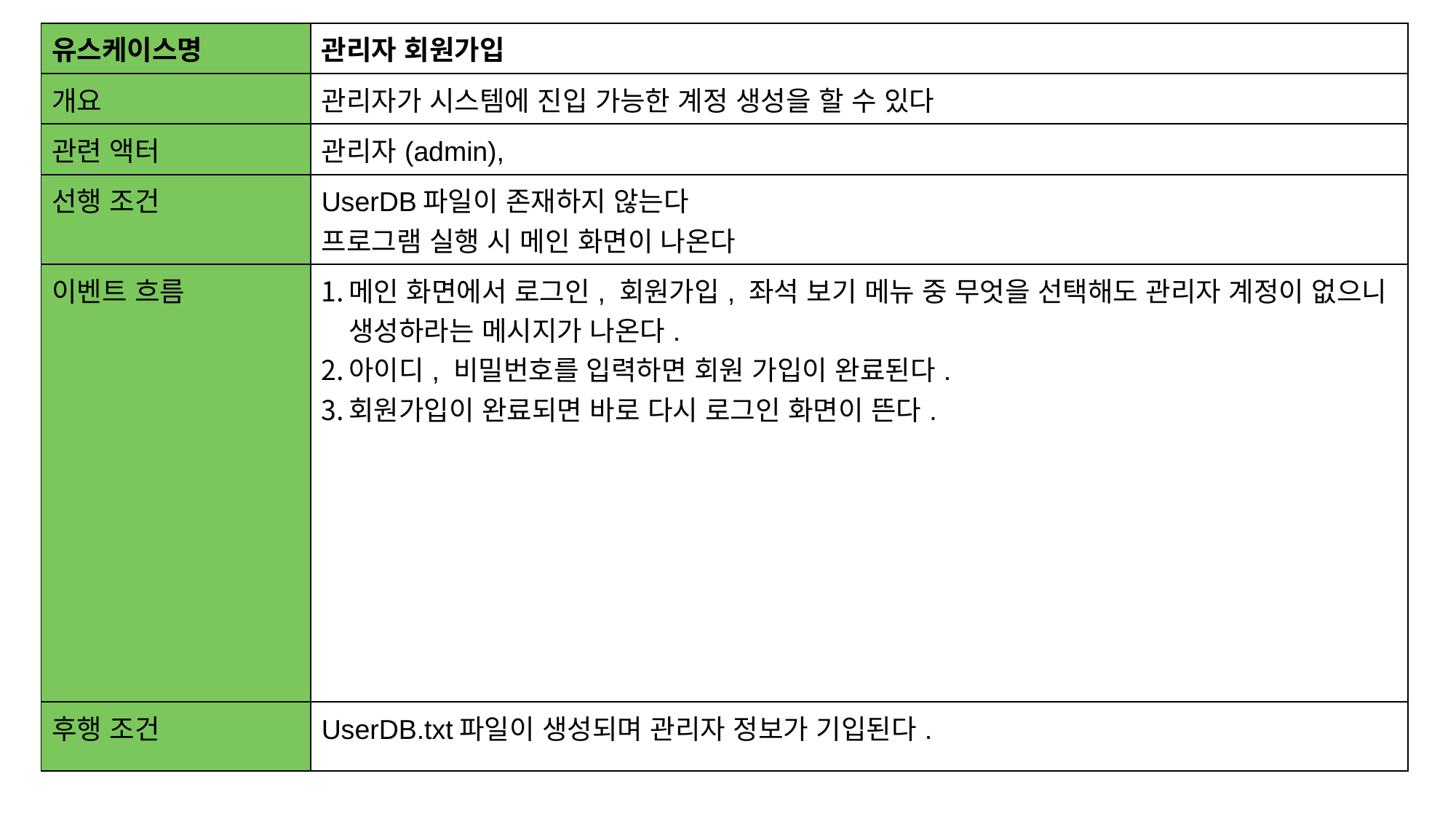

| 유스케이스명 | 관리자 회원가입 |
| --- | --- |
| 개요 | 관리자가 시스템에 진입 가능한 계정 생성을 할 수 있다 |
| 관련 액터 | 관리자(admin), |
| 선행 조건 | UserDB파일이 존재하지 않는다 프로그램 실행 시 메인 화면이 나온다 |
| 이벤트 흐름 | 메인 화면에서 로그인, 회원가입, 좌석 보기 메뉴 중 무엇을 선택해도 관리자 계정이 없으니 생성하라는 메시지가 나온다. 아이디, 비밀번호를 입력하면 회원 가입이 완료된다. 회원가입이 완료되면 바로 다시 로그인 화면이 뜬다. |
| 후행 조건 | UserDB.txt파일이 생성되며 관리자 정보가 기입된다. |